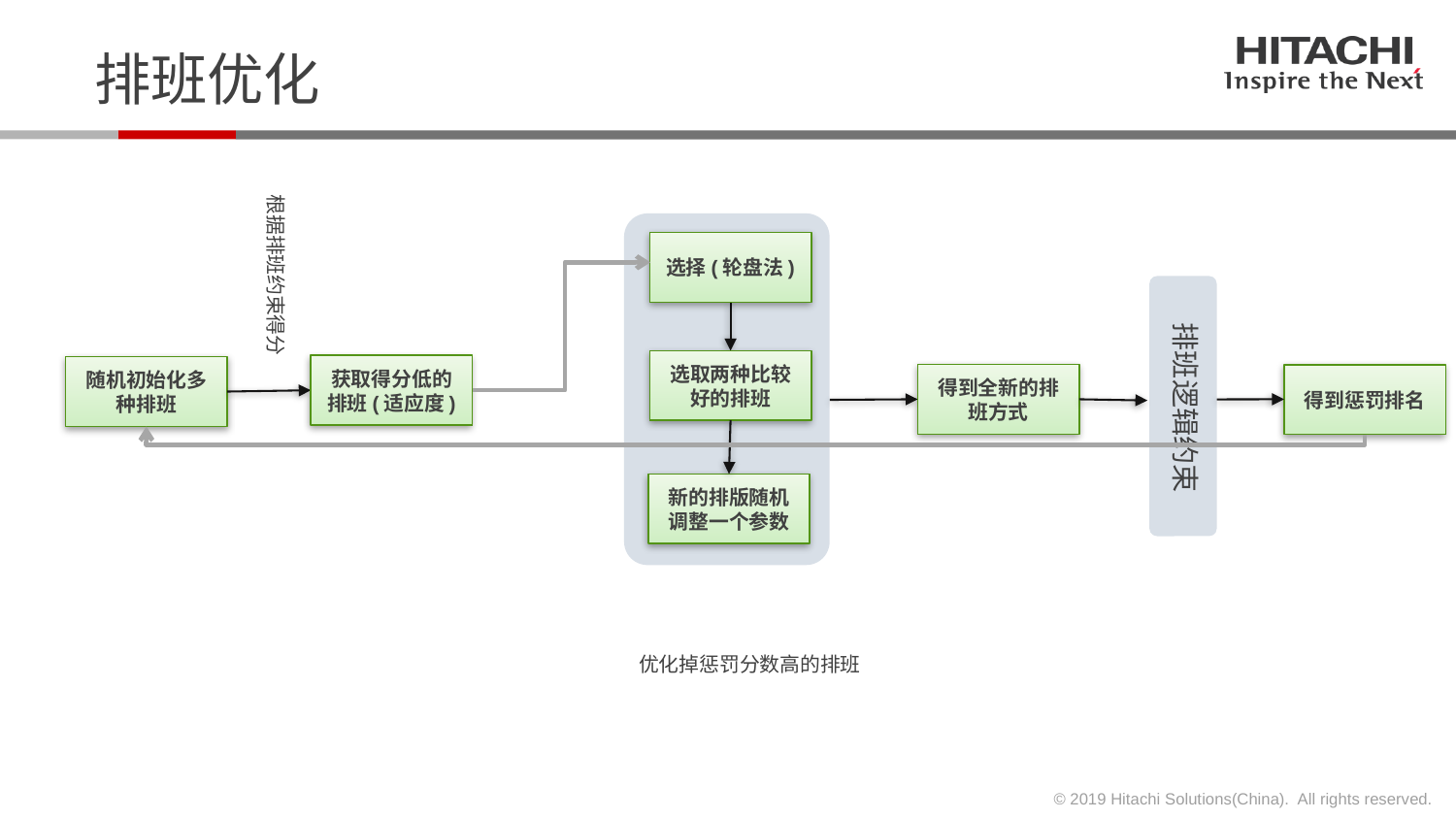

排班优化
根据排班约束得分

选择(轮盘法)

排班逻辑约束
选取两种比较好的排班
获取得分低的排班(适应度)
随机初始化多种排班
得到全新的排班方式
得到惩罚排名
新的排版随机调整一个参数
优化掉惩罚分数高的排班